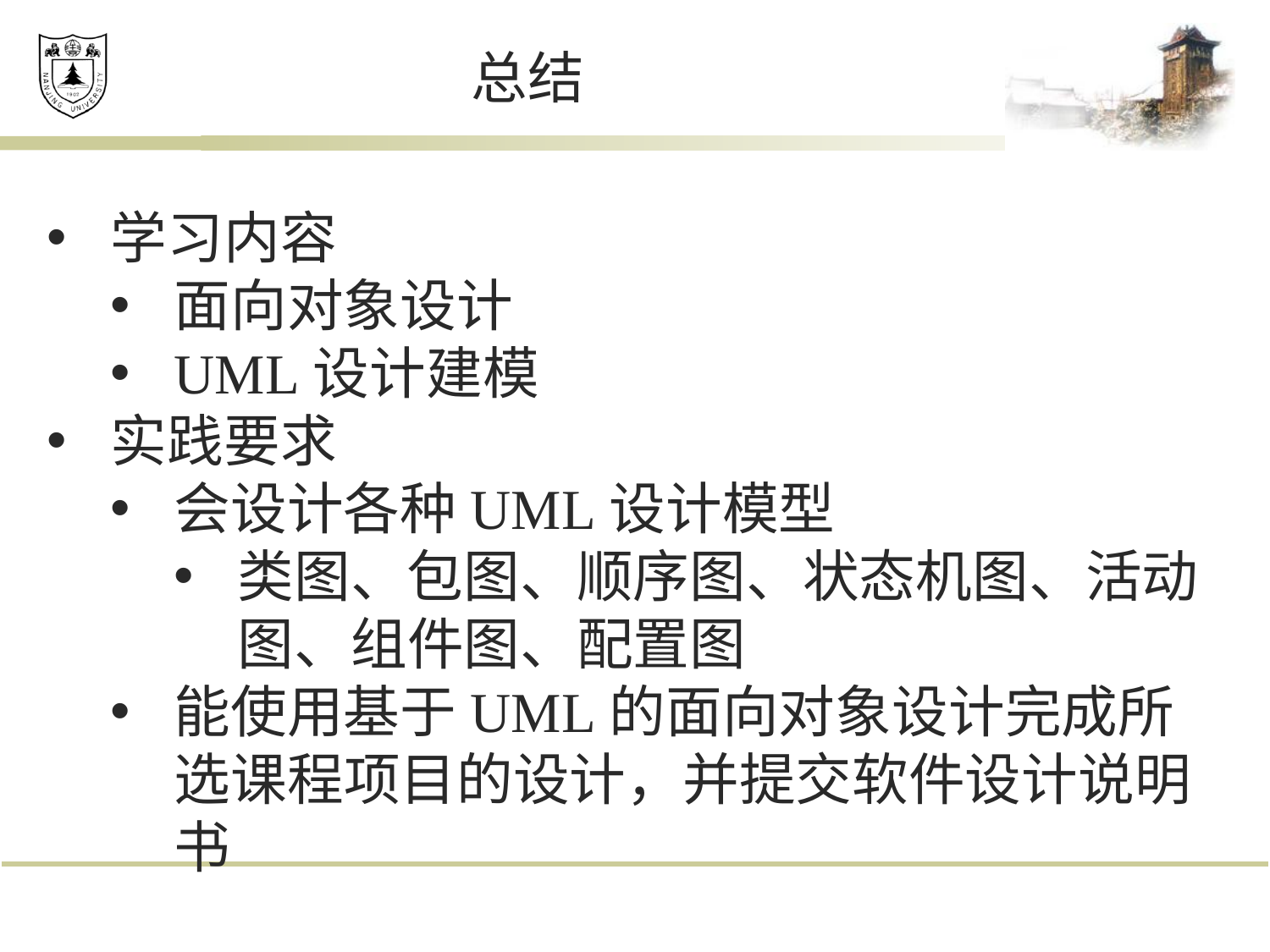

# 总结
学习内容
面向对象设计
UML设计建模
实践要求
会设计各种UML设计模型
类图、包图、顺序图、状态机图、活动图、组件图、配置图
能使用基于UML的面向对象设计完成所选课程项目的设计，并提交软件设计说明书